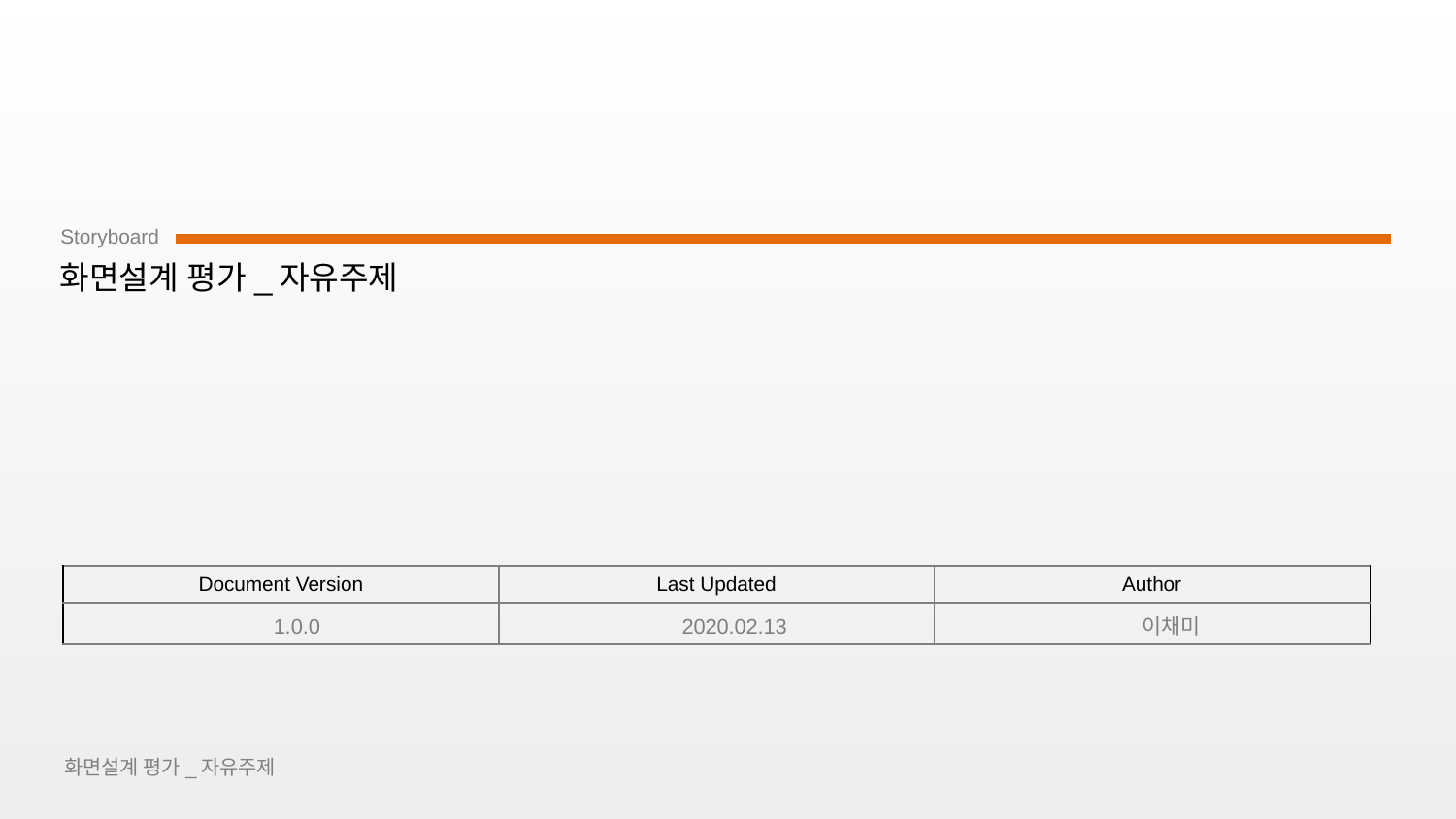

# 화면설계 평가_자유주제
1.0.0
2020.02.13
이채미
화면설계 평가_자유주제